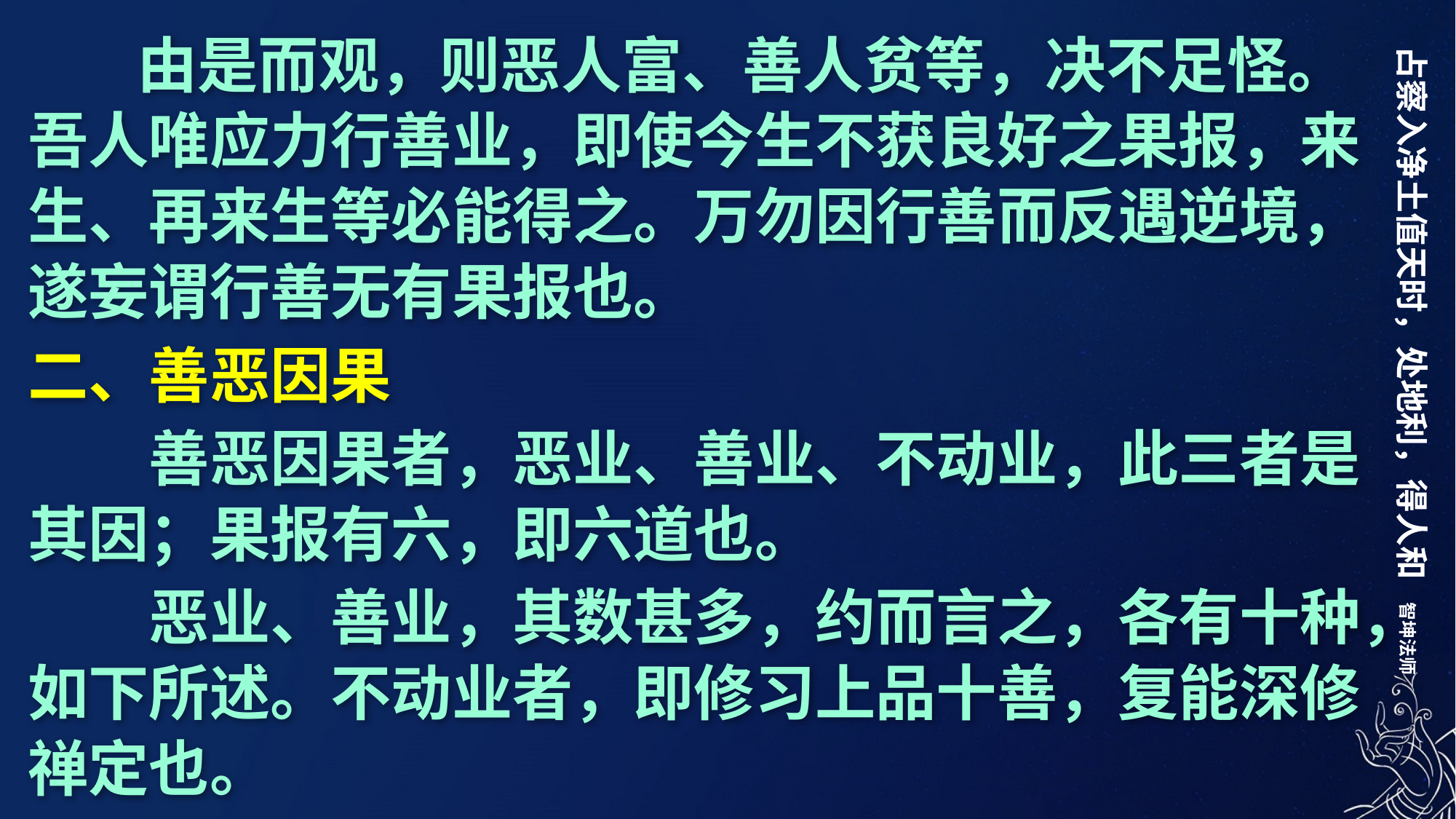

由是而观，则恶人富、善人贫等，决不足怪。吾人唯应力行善业，即使今生不获良好之果报，来生、再来生等必能得之。万勿因行善而反遇逆境，遂妄谓行善无有果报也。
二、善恶因果
　　善恶因果者，恶业、善业、不动业，此三者是其因；果报有六，即六道也。
　　恶业、善业，其数甚多，约而言之，各有十种，如下所述。不动业者，即修习上品十善，复能深修禅定也。